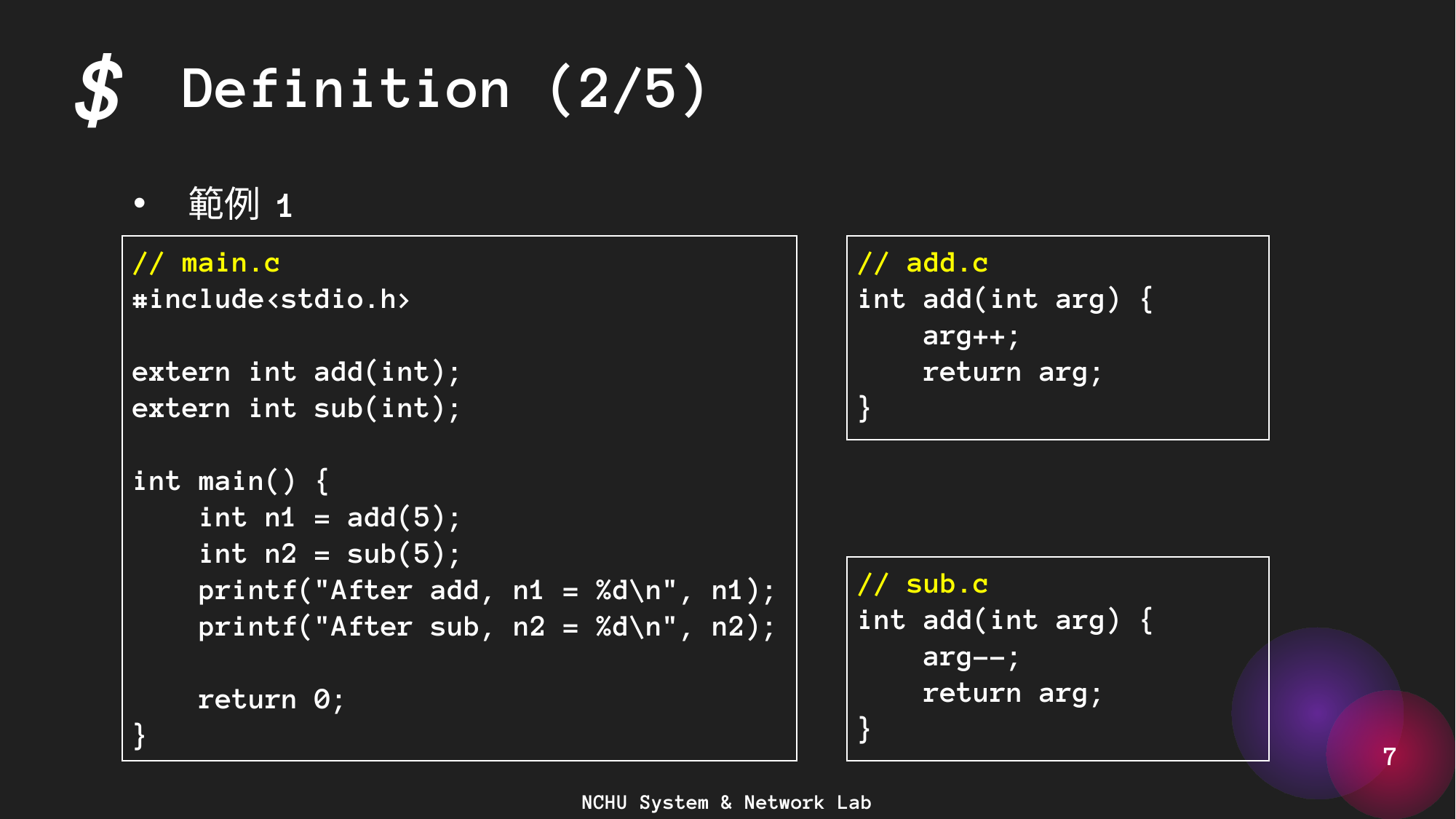

$
Definition (2/5)
範例 1
// main.c
#include<stdio.h>

extern int add(int);
extern int sub(int);

int main() {
    int n1 = add(5);
    int n2 = sub(5);
    printf("After add, n1 = %d\n", n1);
    printf("After sub, n2 = %d\n", n2);

    return 0;
}
// add.c
int add(int arg) {
    arg++;
    return arg;
}
// sub.c
int add(int arg) {
    arg--;
    return arg;
}

7
NCHU System & Network Lab